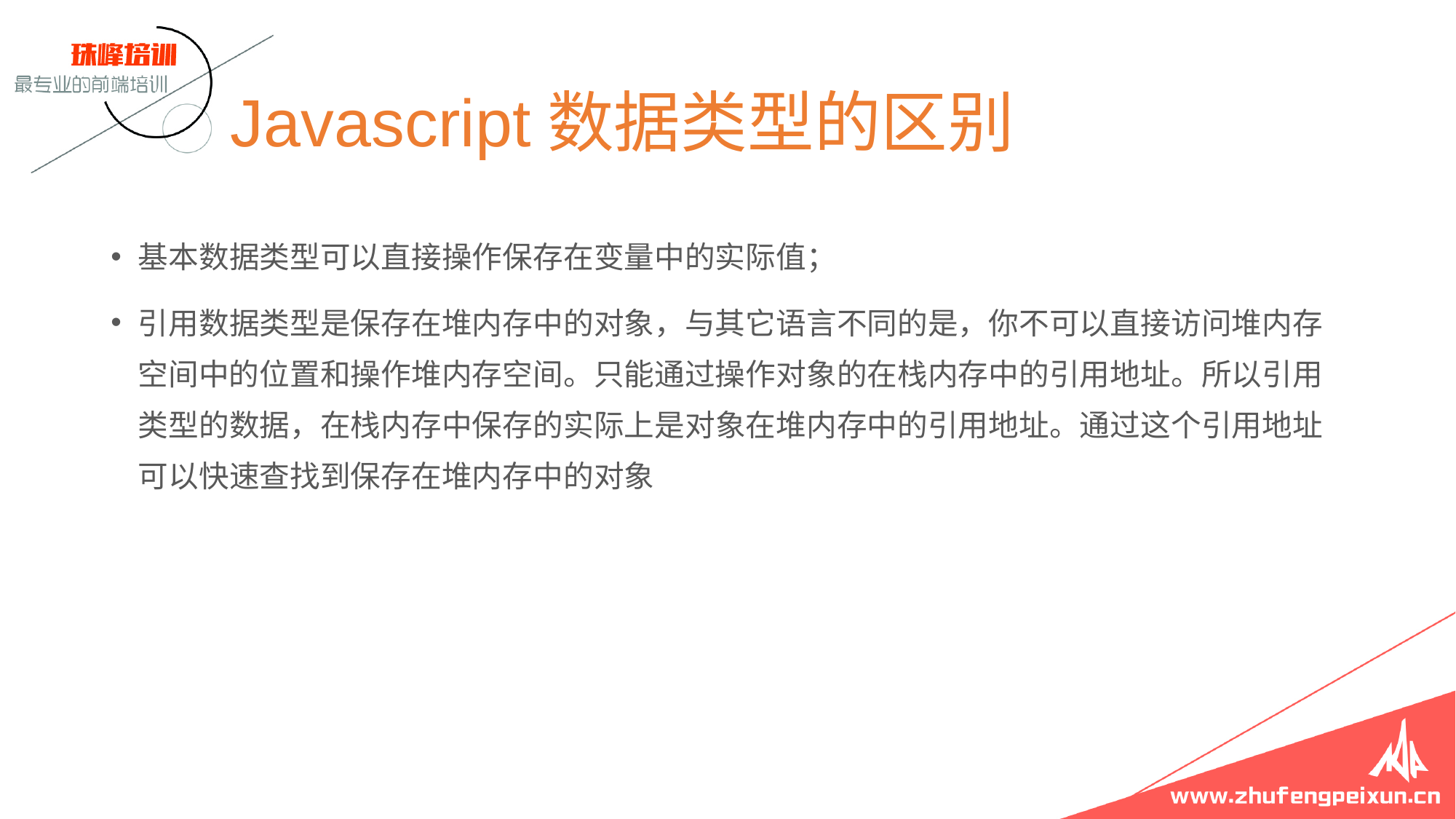

# Javascript数据类型的区别
基本数据类型可以直接操作保存在变量中的实际值；
引用数据类型是保存在堆内存中的对象，与其它语言不同的是，你不可以直接访问堆内存空间中的位置和操作堆内存空间。只能通过操作对象的在栈内存中的引用地址。所以引用类型的数据，在栈内存中保存的实际上是对象在堆内存中的引用地址。通过这个引用地址可以快速查找到保存在堆内存中的对象